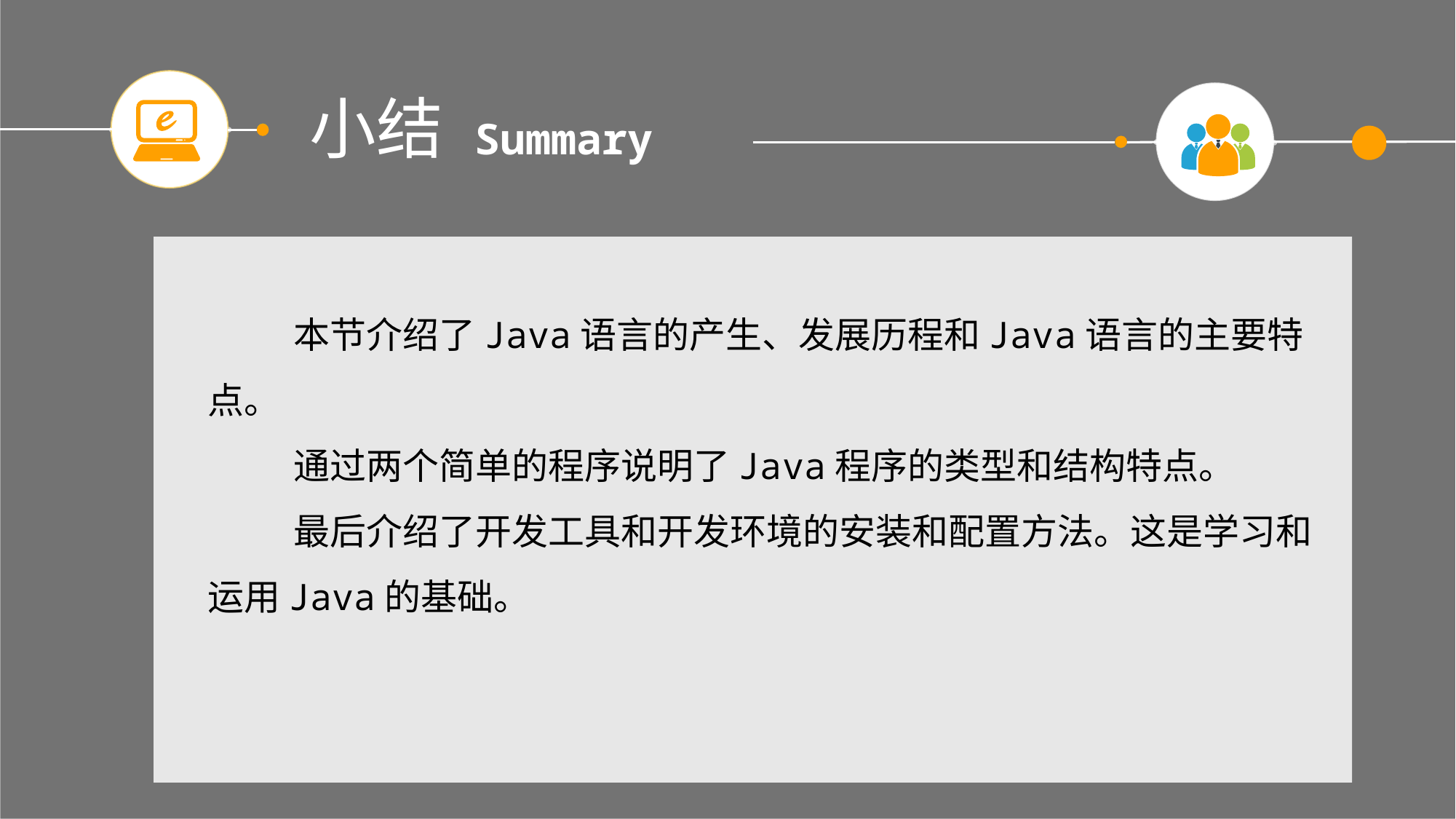

小结

Summary

本节介绍了Java语言的产生、发展历程和Java语言的主要特点。
通过两个简单的程序说明了Java程序的类型和结构特点。
最后介绍了开发工具和开发环境的安装和配置方法。这是学习和运用Java的基础。